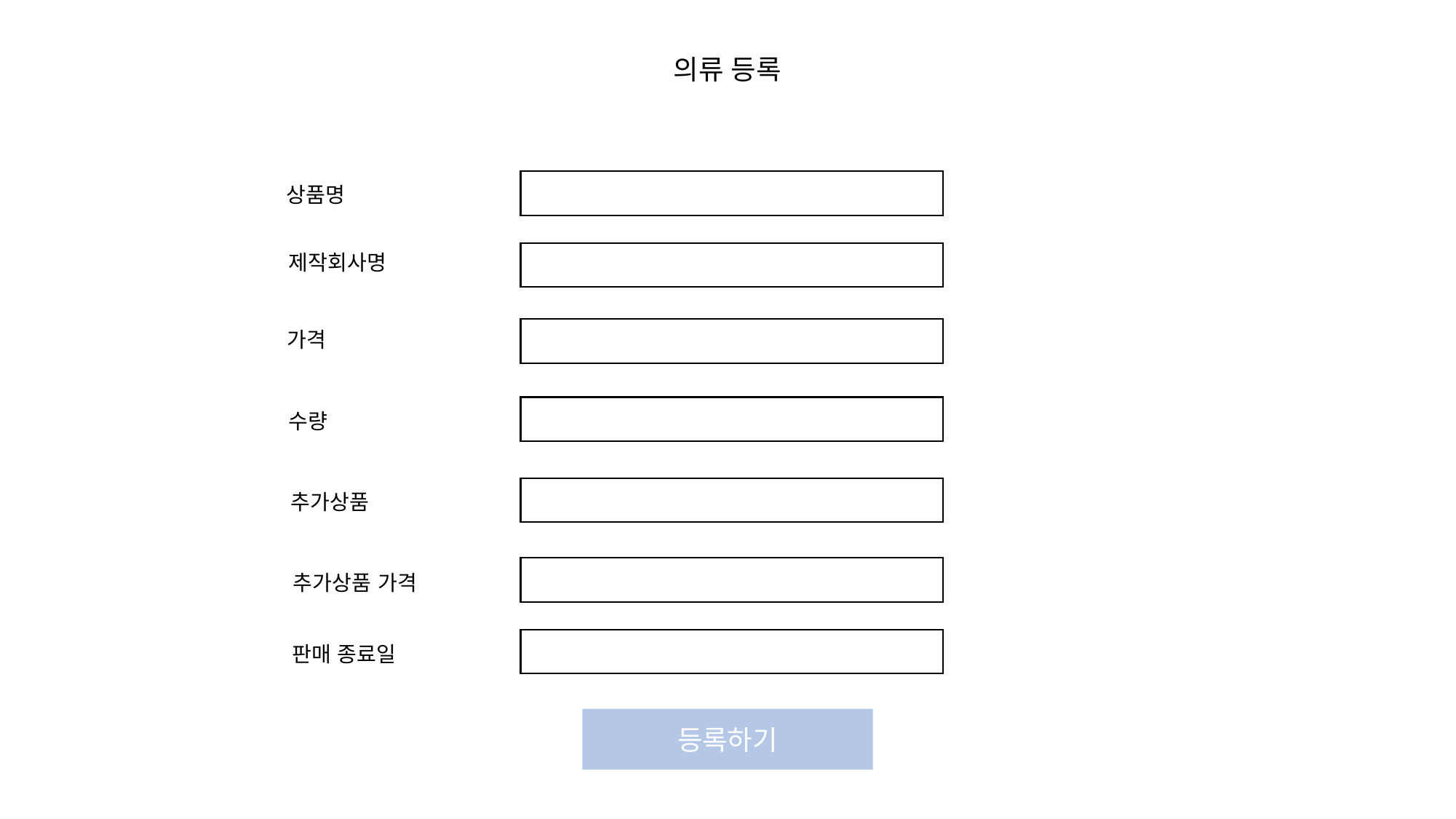

의류 등록

상품명

제작회사명

가격

수량

추가상품

추가상품 가격

판매 종료일
등록하기